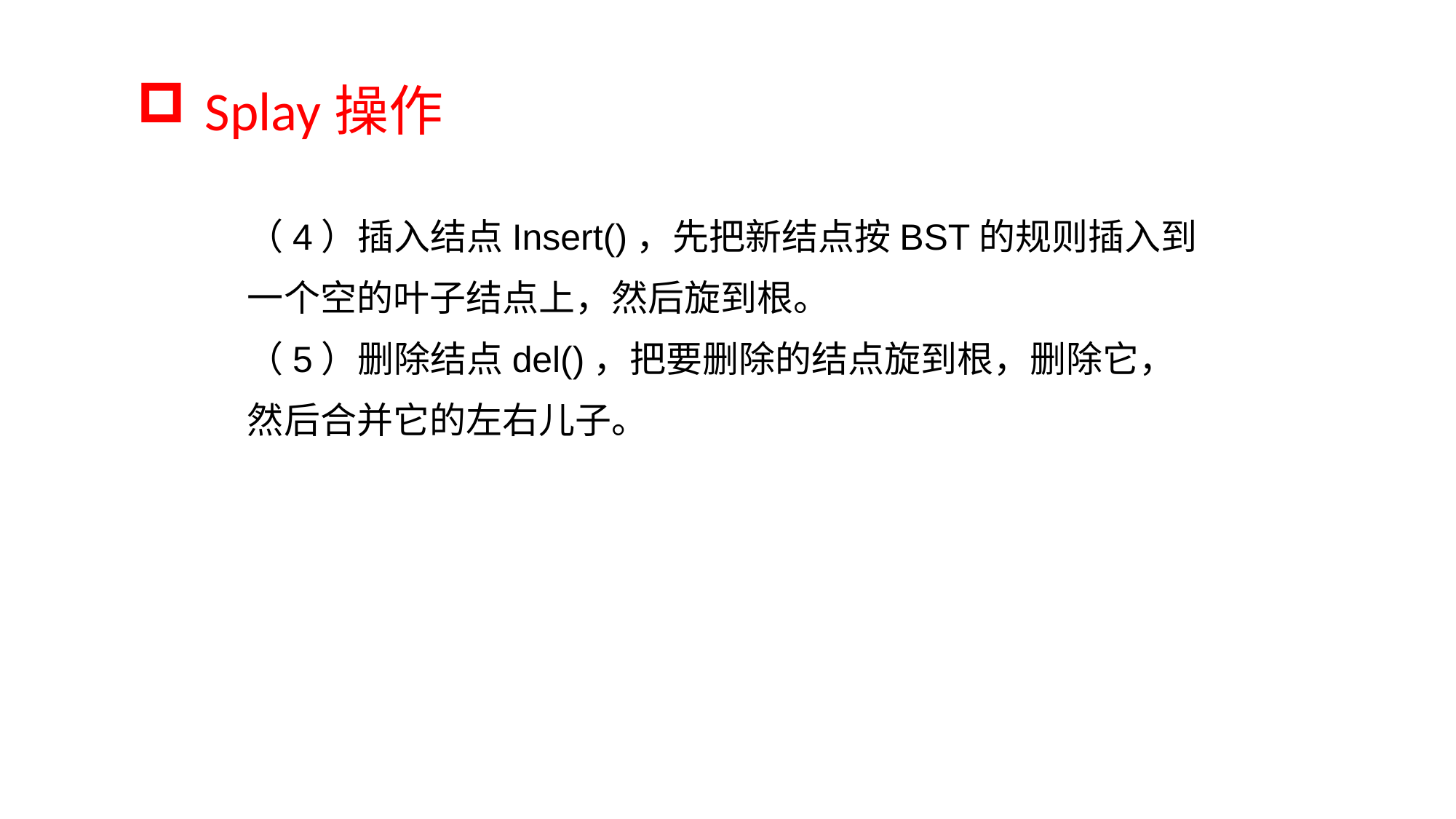

# Splay操作
（4）插入结点Insert()，先把新结点按BST的规则插入到一个空的叶子结点上，然后旋到根。
（5）删除结点del()，把要删除的结点旋到根，删除它，然后合并它的左右儿子。